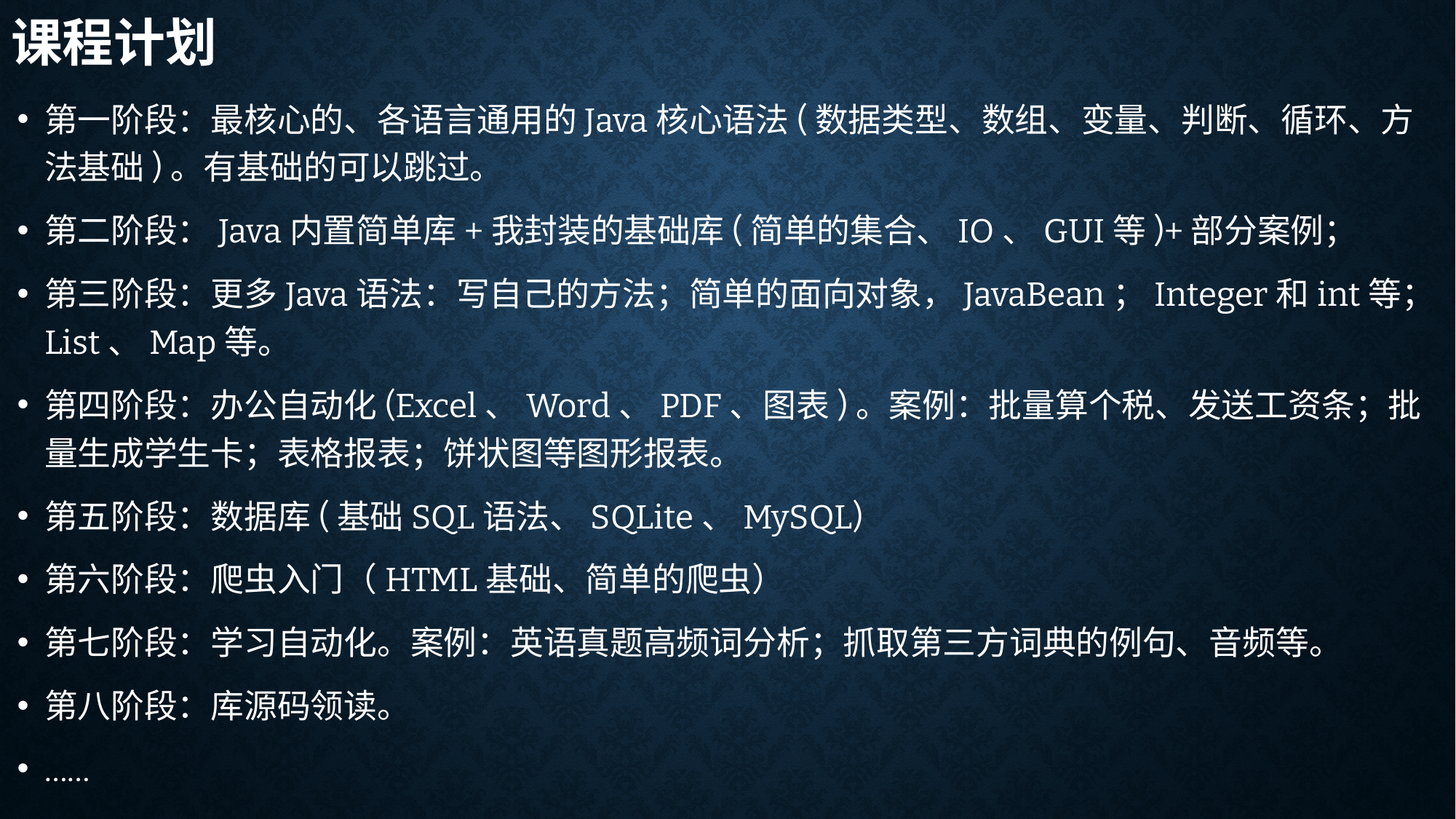

# 课程计划
第一阶段：最核心的、各语言通用的Java核心语法(数据类型、数组、变量、判断、循环、方法基础)。有基础的可以跳过。
第二阶段：Java内置简单库+我封装的基础库(简单的集合、IO、GUI等)+部分案例；
第三阶段：更多Java语法：写自己的方法；简单的面向对象，JavaBean；Integer和int等；List、Map等。
第四阶段：办公自动化(Excel、Word、PDF、图表)。案例：批量算个税、发送工资条；批量生成学生卡；表格报表；饼状图等图形报表。
第五阶段：数据库(基础SQL语法、SQLite、MySQL)
第六阶段：爬虫入门（HTML基础、简单的爬虫）
第七阶段：学习自动化。案例：英语真题高频词分析；抓取第三方词典的例句、音频等。
第八阶段：库源码领读。
……